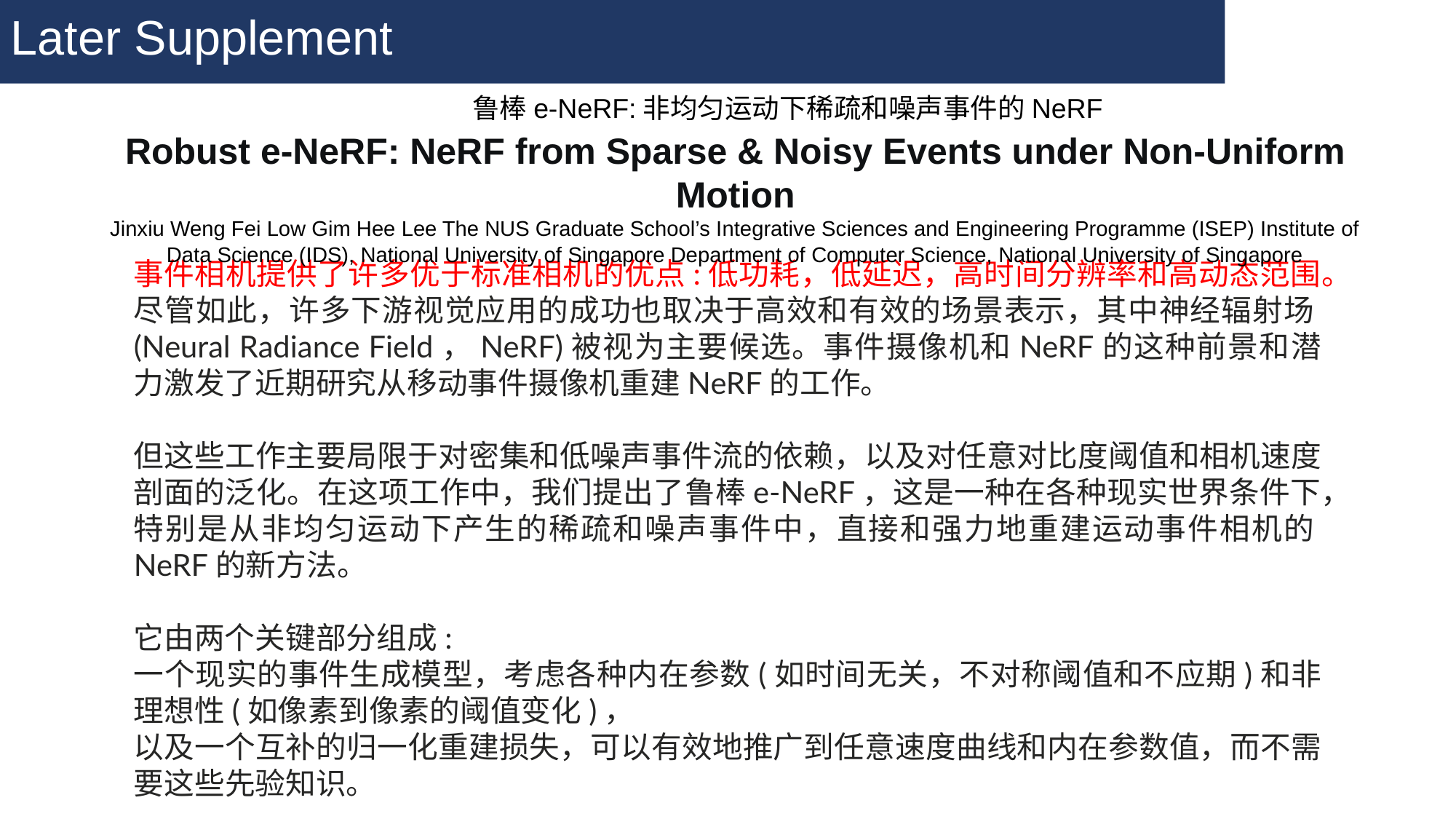

Later Supplement
鲁棒e-NeRF:非均匀运动下稀疏和噪声事件的NeRF
Robust e-NeRF: NeRF from Sparse & Noisy Events under Non-Uniform Motion
Jinxiu Weng Fei Low Gim Hee Lee The NUS Graduate School’s Integrative Sciences and Engineering Programme (ISEP) Institute of Data Science (IDS), National University of Singapore Department of Computer Science, National University of Singapore
事件相机提供了许多优于标准相机的优点:低功耗，低延迟，高时间分辨率和高动态范围。
尽管如此，许多下游视觉应用的成功也取决于高效和有效的场景表示，其中神经辐射场(Neural Radiance Field，NeRF)被视为主要候选。事件摄像机和NeRF的这种前景和潜力激发了近期研究从移动事件摄像机重建NeRF的工作。

但这些工作主要局限于对密集和低噪声事件流的依赖，以及对任意对比度阈值和相机速度剖面的泛化。在这项工作中，我们提出了鲁棒e-NeRF，这是一种在各种现实世界条件下，特别是从非均匀运动下产生的稀疏和噪声事件中，直接和强力地重建运动事件相机的NeRF的新方法。

它由两个关键部分组成:
一个现实的事件生成模型，考虑各种内在参数(如时间无关，不对称阈值和不应期)和非理想性(如像素到像素的阈值变化)，
以及一个互补的归一化重建损失，可以有效地推广到任意速度曲线和内在参数值，而不需要这些先验知识。